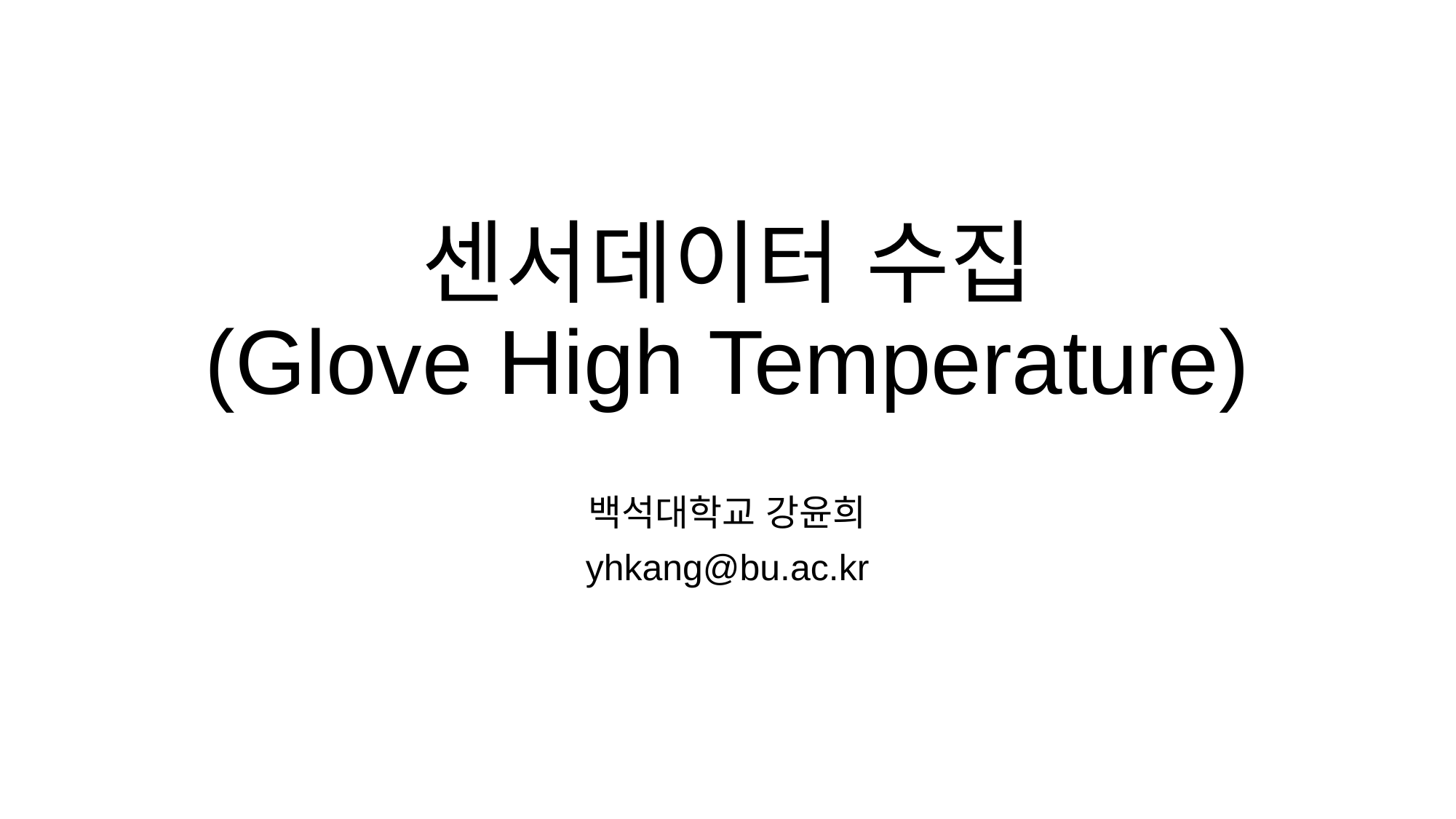

# 센서데이터 수집 (Glove High Temperature)

백석대학교 강윤희
yhkang@bu.ac.kr